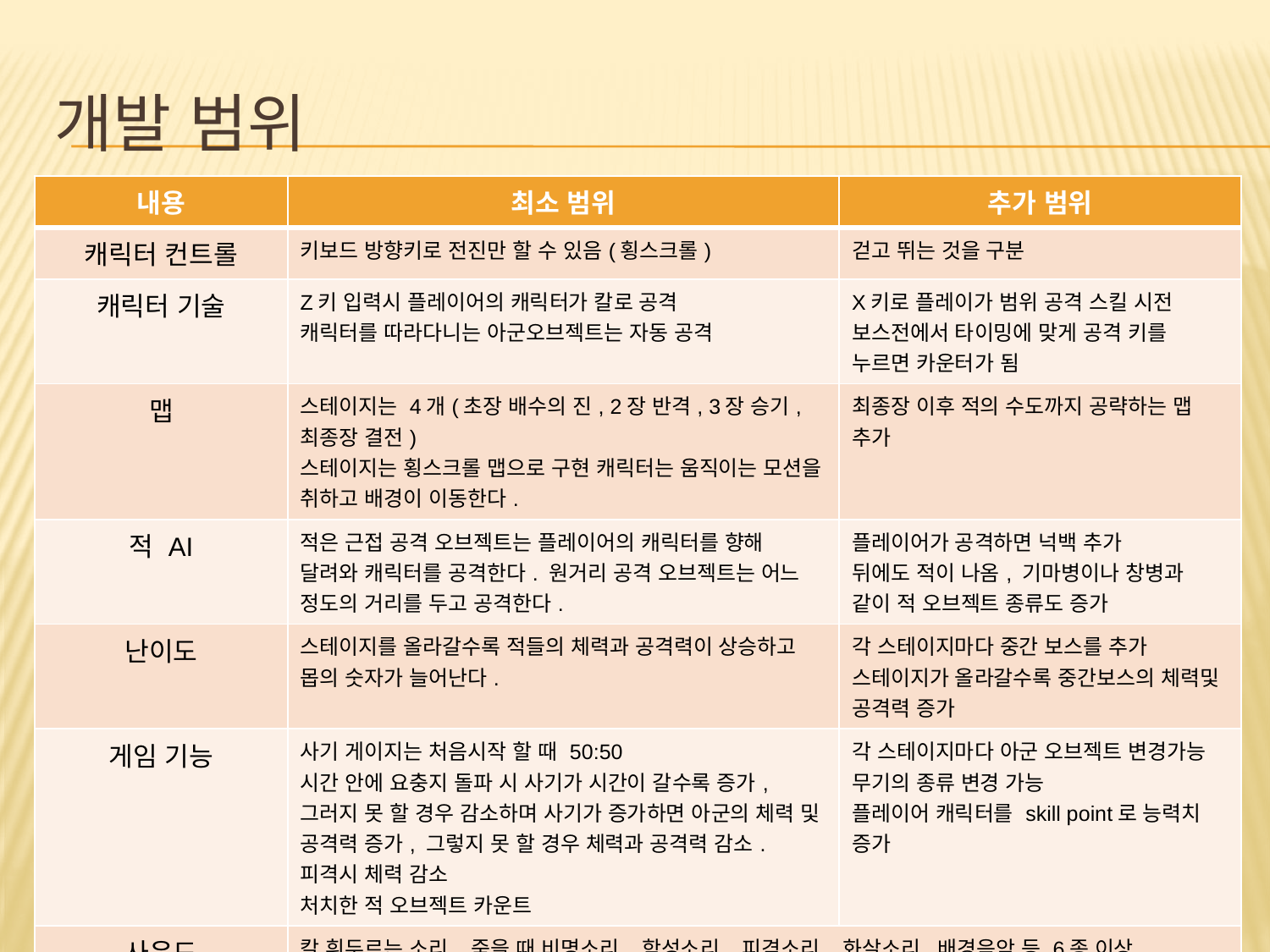

# 개발 범위
| 내용 | 최소 범위 | 추가 범위 |
| --- | --- | --- |
| 캐릭터 컨트롤 | 키보드 방향키로 전진만 할 수 있음(횡스크롤) | 걷고 뛰는 것을 구분 |
| 캐릭터 기술 | Z키 입력시 플레이어의 캐릭터가 칼로 공격 캐릭터를 따라다니는 아군오브젝트는 자동 공격 | X키로 플레이가 범위 공격 스킬 시전 보스전에서 타이밍에 맞게 공격 키를 누르면 카운터가 됨 |
| 맵 | 스테이지는 4개(초장 배수의 진, 2장 반격, 3장 승기, 최종장 결전) 스테이지는 횡스크롤 맵으로 구현 캐릭터는 움직이는 모션을 취하고 배경이 이동한다. | 최종장 이후 적의 수도까지 공략하는 맵 추가 |
| 적 AI | 적은 근접 공격 오브젝트는 플레이어의 캐릭터를 향해 달려와 캐릭터를 공격한다. 원거리 공격 오브젝트는 어느 정도의 거리를 두고 공격한다. | 플레이어가 공격하면 넉백 추가 뒤에도 적이 나옴, 기마병이나 창병과 같이 적 오브젝트 종류도 증가 |
| 난이도 | 스테이지를 올라갈수록 적들의 체력과 공격력이 상승하고 몹의 숫자가 늘어난다. | 각 스테이지마다 중간 보스를 추가 스테이지가 올라갈수록 중간보스의 체력및 공격력 증가 |
| 게임 기능 | 사기 게이지는 처음시작 할 때 50:50 시간 안에 요충지 돌파 시 사기가 시간이 갈수록 증가, 그러지 못 할 경우 감소하며 사기가 증가하면 아군의 체력 및 공격력 증가, 그렇지 못 할 경우 체력과 공격력 감소. 피격시 체력 감소 처치한 적 오브젝트 카운트 | 각 스테이지마다 아군 오브젝트 변경가능 무기의 종류 변경 가능 플레이어 캐릭터를 skill point로 능력치 증가 |
| 사운드 | 칼 휘두르는 소리, 죽을 때 비명소리, 함성소리, 피격소리, 화살소리,배경음악 등 6종 이상 |  |
| 애니메이션 | 화살 쏘는 모션, 칼 휘두르는 모션, 진격, 등 3종 이상 | 각 아군 오브젝트마다 승리 모션 추가 |